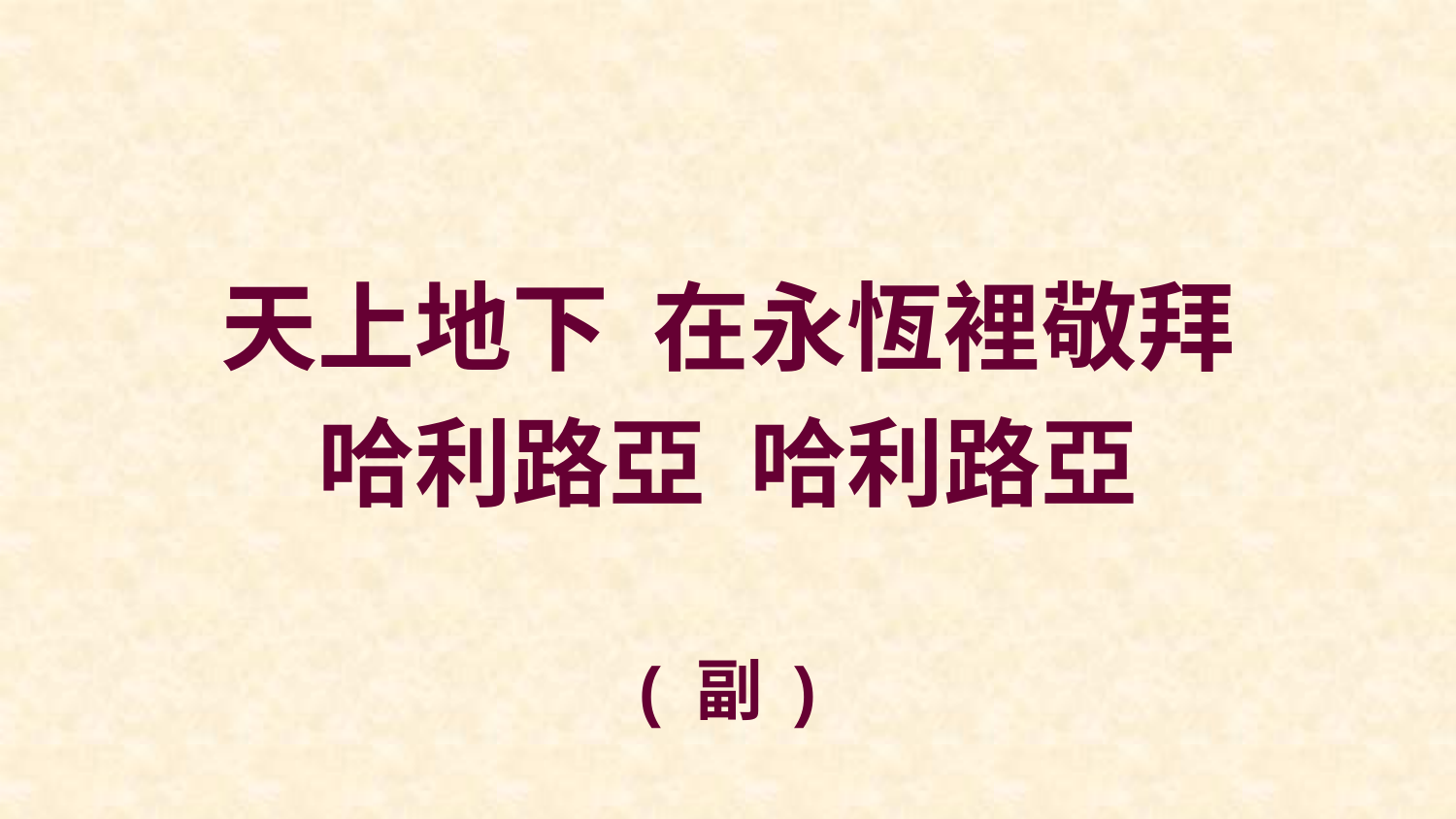

天上地下  在永恆裡敬拜
哈利路亞  哈利路亞
( 副 )